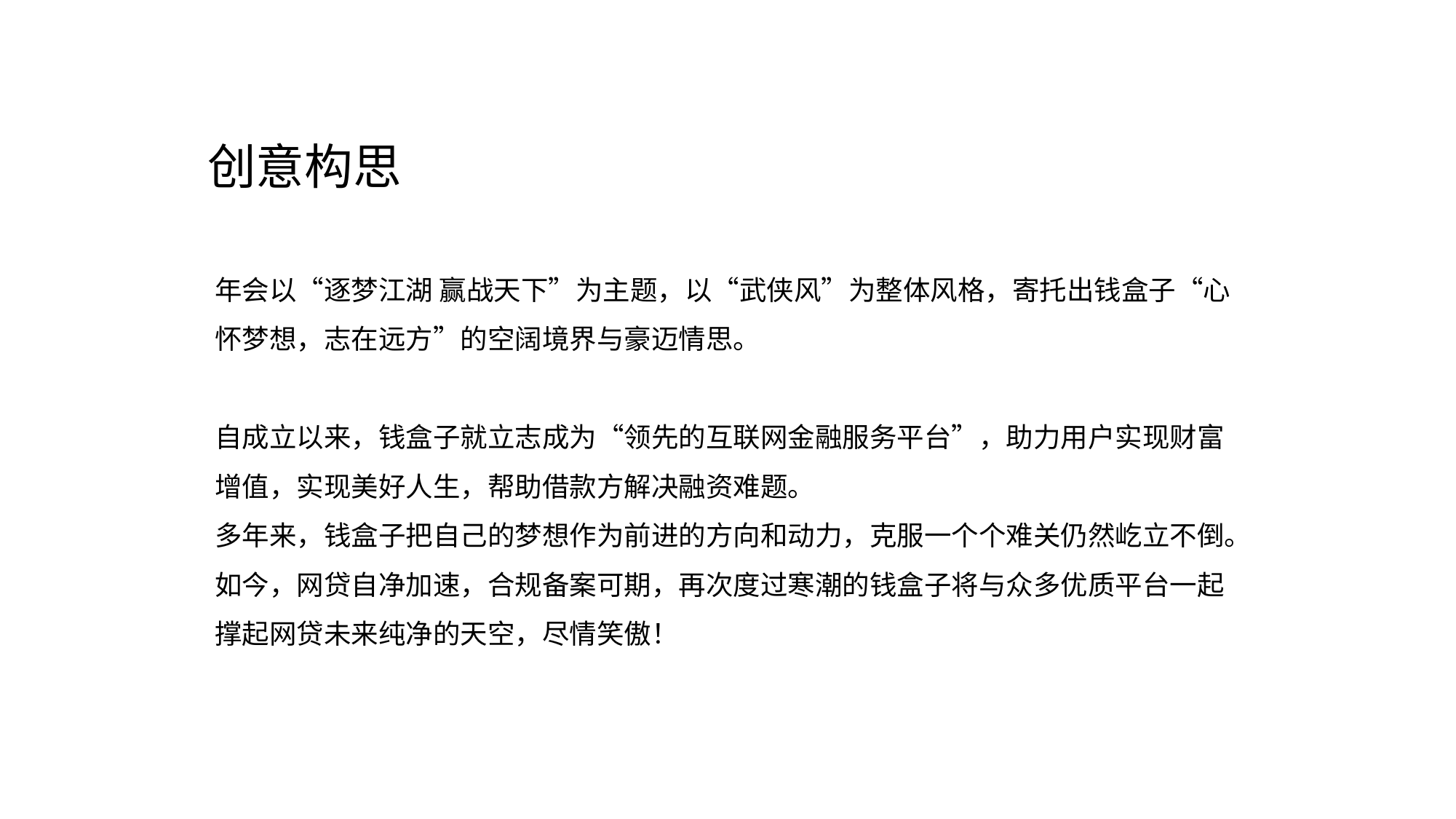

创意构思
年会以“逐梦江湖 赢战天下”为主题，以“武侠风”为整体风格，寄托出钱盒子“心怀梦想，志在远方”的空阔境界与豪迈情思。

自成立以来，钱盒子就立志成为“领先的互联网金融服务平台”，助力用户实现财富增值，实现美好人生，帮助借款方解决融资难题。
多年来，钱盒子把自己的梦想作为前进的方向和动力，克服一个个难关仍然屹立不倒。
如今，网贷自净加速，合规备案可期，再次度过寒潮的钱盒子将与众多优质平台一起撑起网贷未来纯净的天空，尽情笑傲！